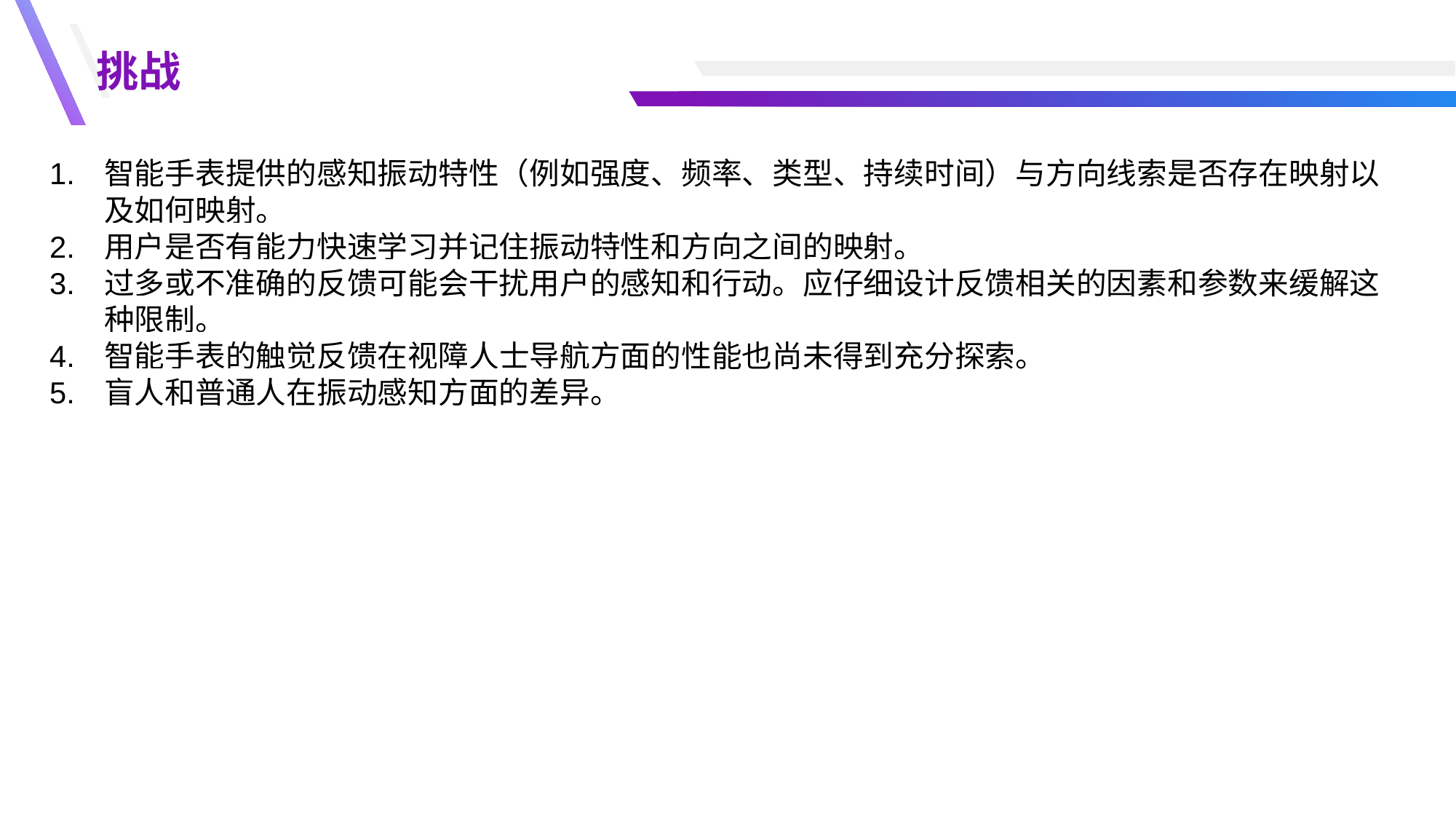

挑战

智能手表提供的感知振动特性（例如强度、频率、类型、持续时间）与方向线索是否存在映射以及如何映射。
用户是否有能力快速学习并记住振动特性和方向之间的映射。
过多或不准确的反馈可能会干扰用户的感知和行动。应仔细设计反馈相关的因素和参数来缓解这种限制。
智能手表的触觉反馈在视障人士导航方面的性能也尚未得到充分探索。
盲人和普通人在振动感知方面的差异。